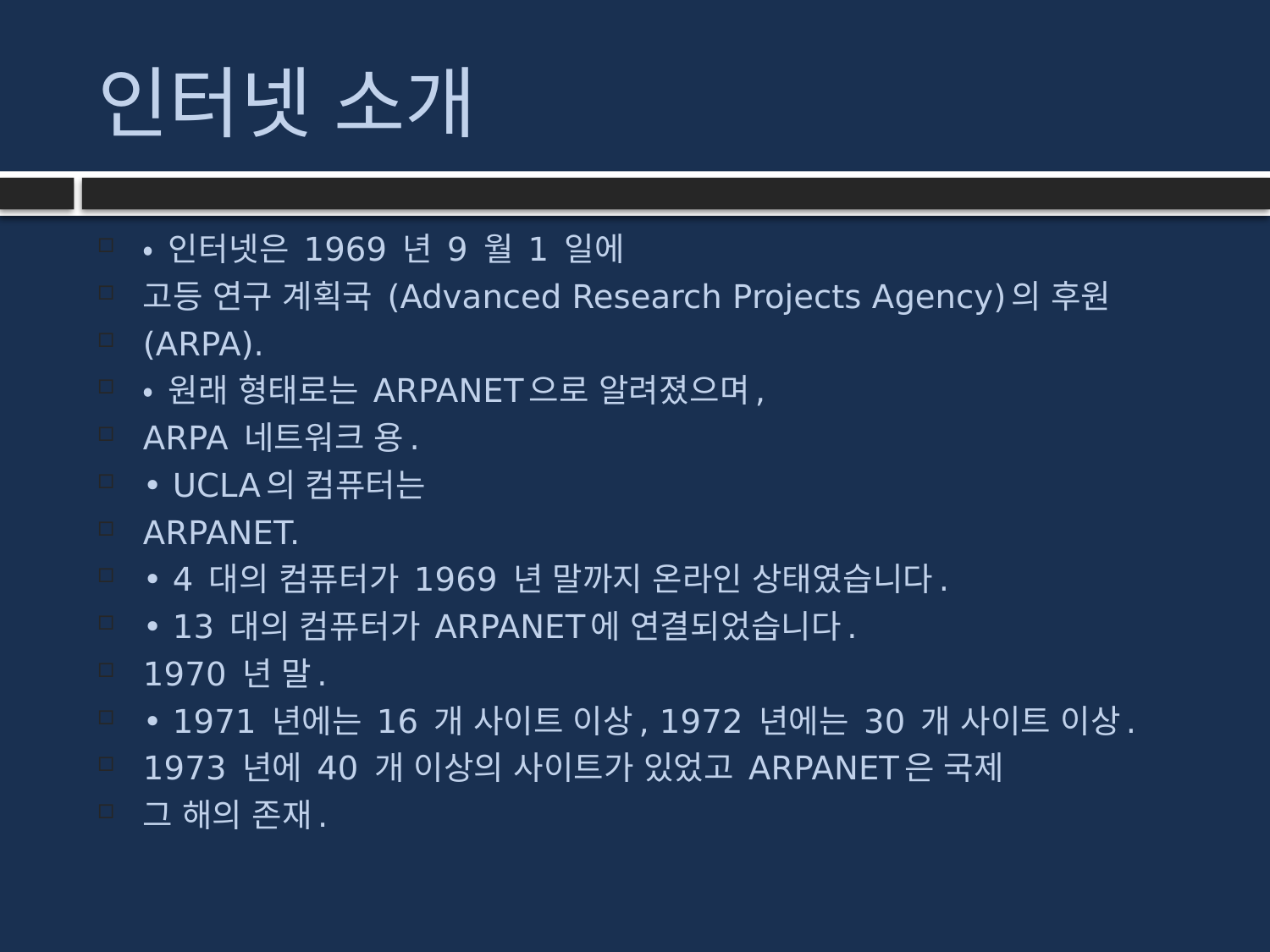

# 인터넷 소개
• 인터넷은 1969 년 9 월 1 일에
고등 연구 계획국 (Advanced Research Projects Agency)의 후원
(ARPA).
• 원래 형태로는 ARPANET으로 알려졌으며,
ARPA 네트워크 용.
• UCLA의 컴퓨터는
ARPANET.
• 4 대의 컴퓨터가 1969 년 말까지 온라인 상태였습니다.
• 13 대의 컴퓨터가 ARPANET에 연결되었습니다.
1970 년 말.
• 1971 년에는 16 개 사이트 이상, 1972 년에는 30 개 사이트 이상.
1973 년에 40 개 이상의 사이트가 있었고 ARPANET은 국제
그 해의 존재.